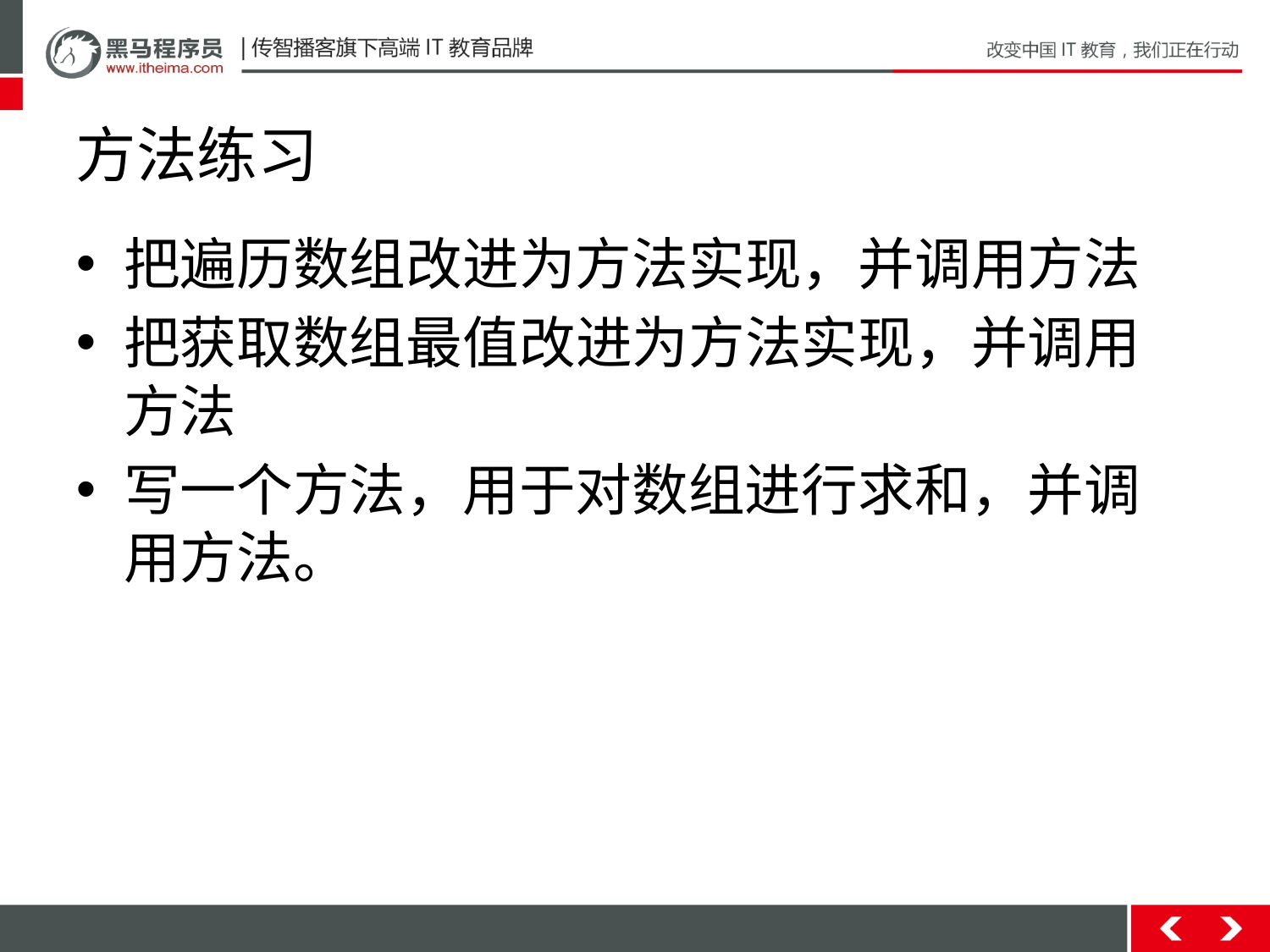

# 方法练习
把遍历数组改进为方法实现，并调用方法
把获取数组最值改进为方法实现，并调用方法
写一个方法，用于对数组进行求和，并调用方法。